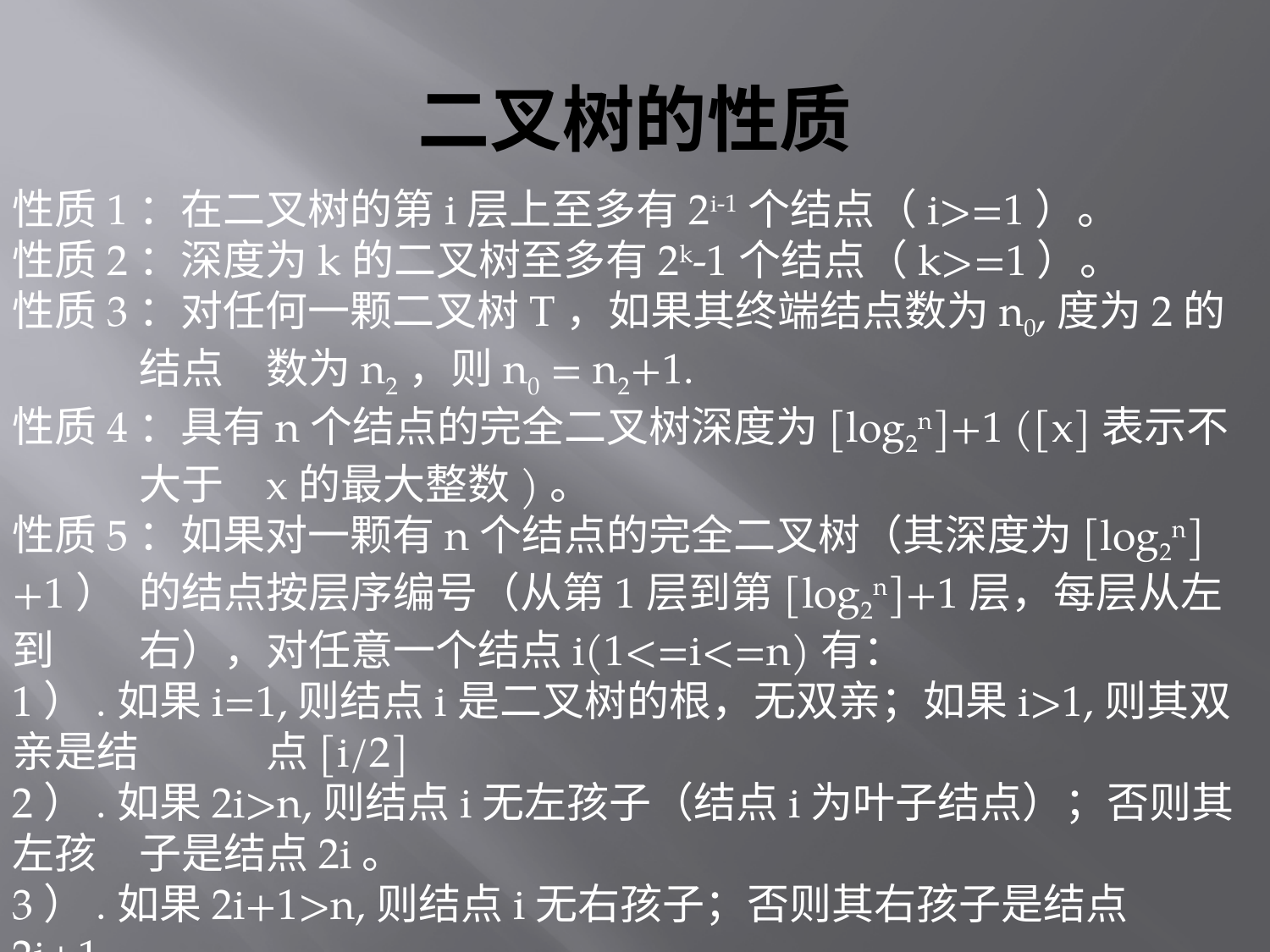

# 二叉树的性质
性质1：在二叉树的第i层上至多有2i-1个结点（i>=1）。
性质2：深度为k的二叉树至多有2k-1个结点（k>=1）。
性质3：对任何一颗二叉树T，如果其终端结点数为n0,度为2的	结点	数为n2，则n0 = n2+1.
性质4：具有n个结点的完全二叉树深度为[log2n]+1 ([x]表示不	大于	x的最大整数)。
性质5：如果对一颗有n个结点的完全二叉树（其深度为[log2n]+1）	的结点按层序编号（从第1层到第[log2n]+1层，每层从左到	右），对任意一个结点i(1<=i<=n)有：
1）.如果i=1,则结点i是二叉树的根，无双亲；如果i>1,则其双亲是结	点[i/2]
2）.如果2i>n,则结点i无左孩子（结点i为叶子结点）；否则其左孩	子是结点2i。
3）.如果2i+1>n,则结点i无右孩子；否则其右孩子是结点2i+1。